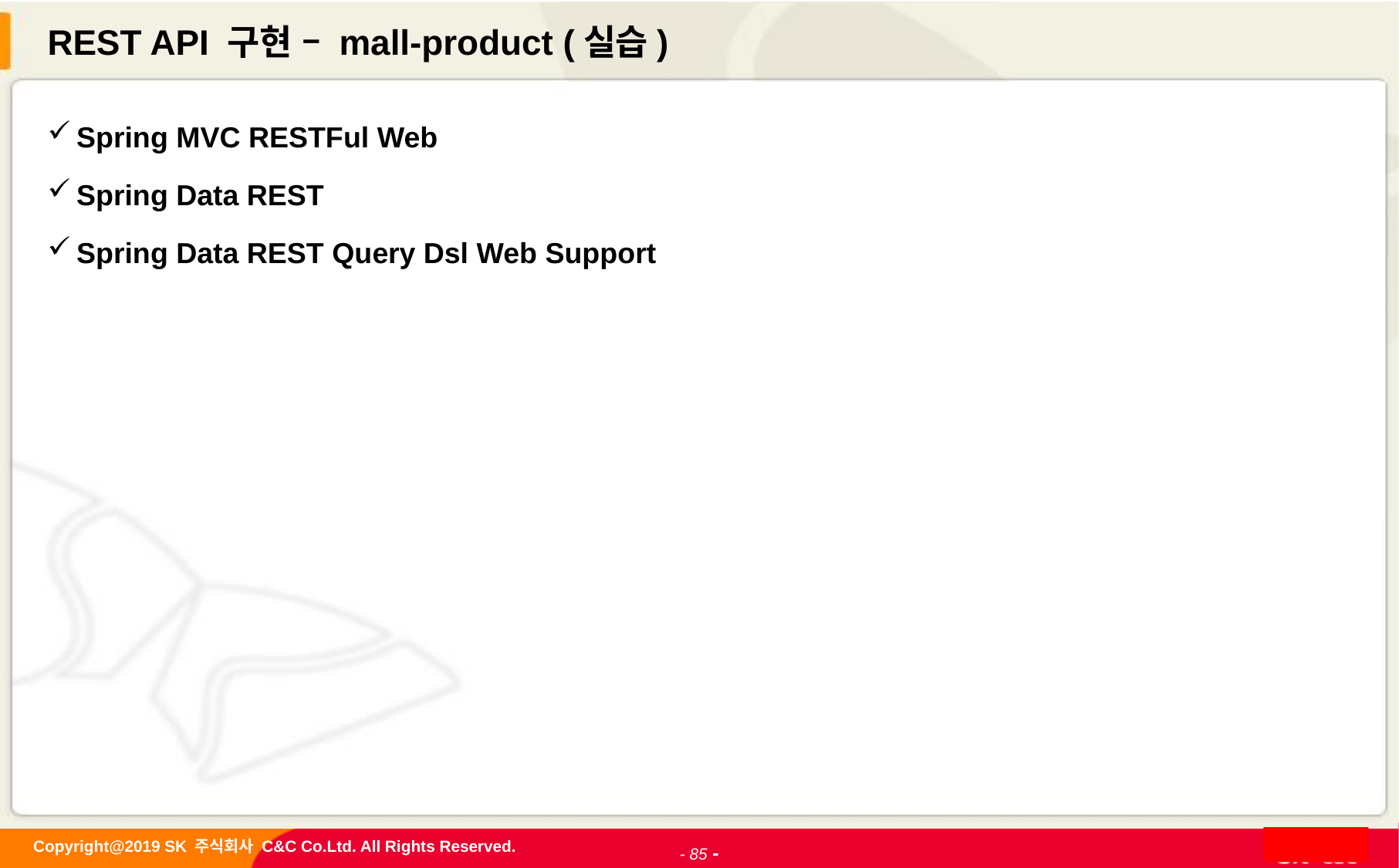

# REST API 구현 – mall-product (실습)
Spring MVC RESTFul Web
Spring Data REST
Spring Data REST Query Dsl Web Support